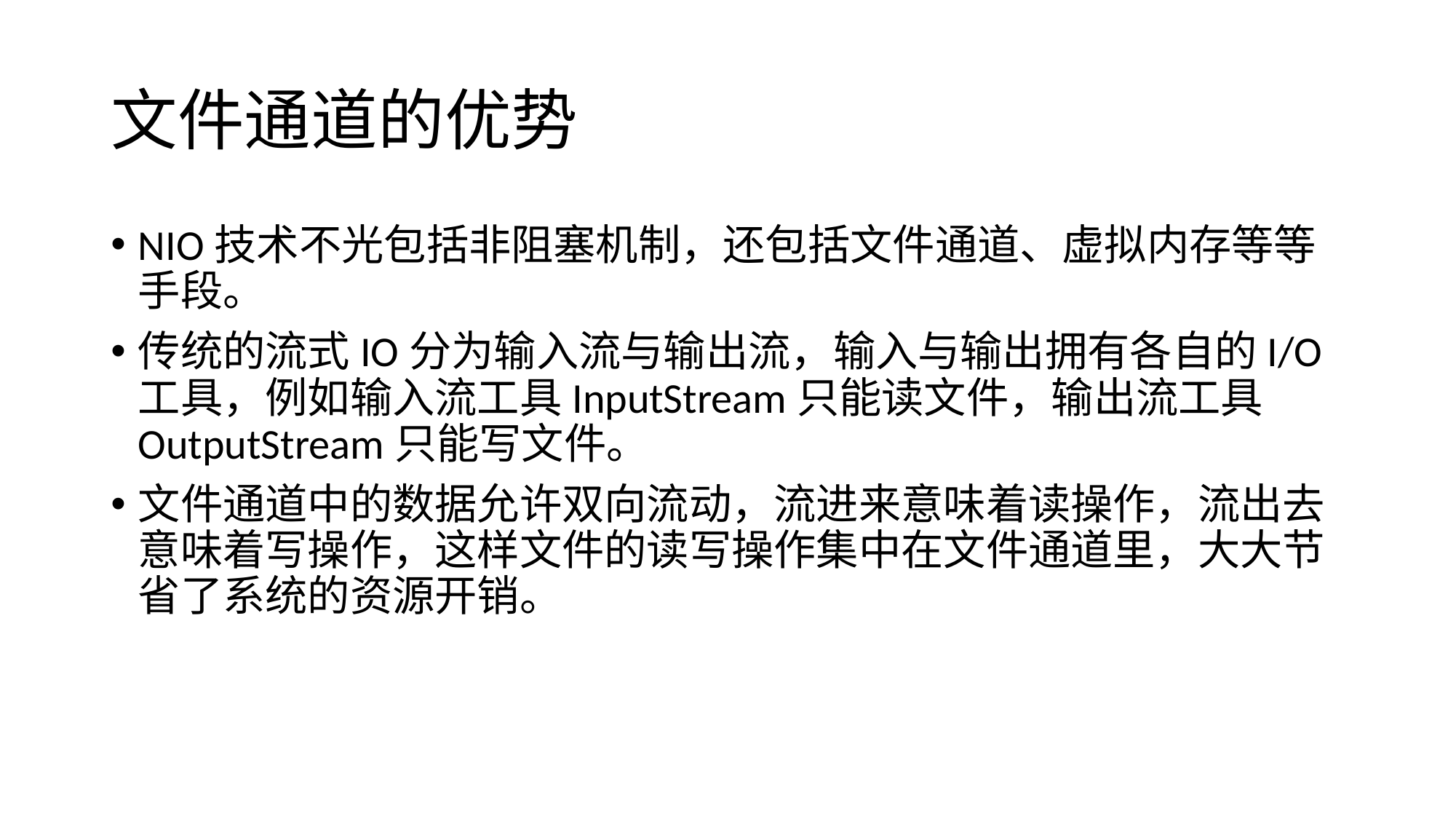

# 文件通道的优势
NIO技术不光包括非阻塞机制，还包括文件通道、虚拟内存等等手段。
传统的流式IO分为输入流与输出流，输入与输出拥有各自的I/O工具，例如输入流工具InputStream只能读文件，输出流工具OutputStream只能写文件。
文件通道中的数据允许双向流动，流进来意味着读操作，流出去意味着写操作，这样文件的读写操作集中在文件通道里，大大节省了系统的资源开销。